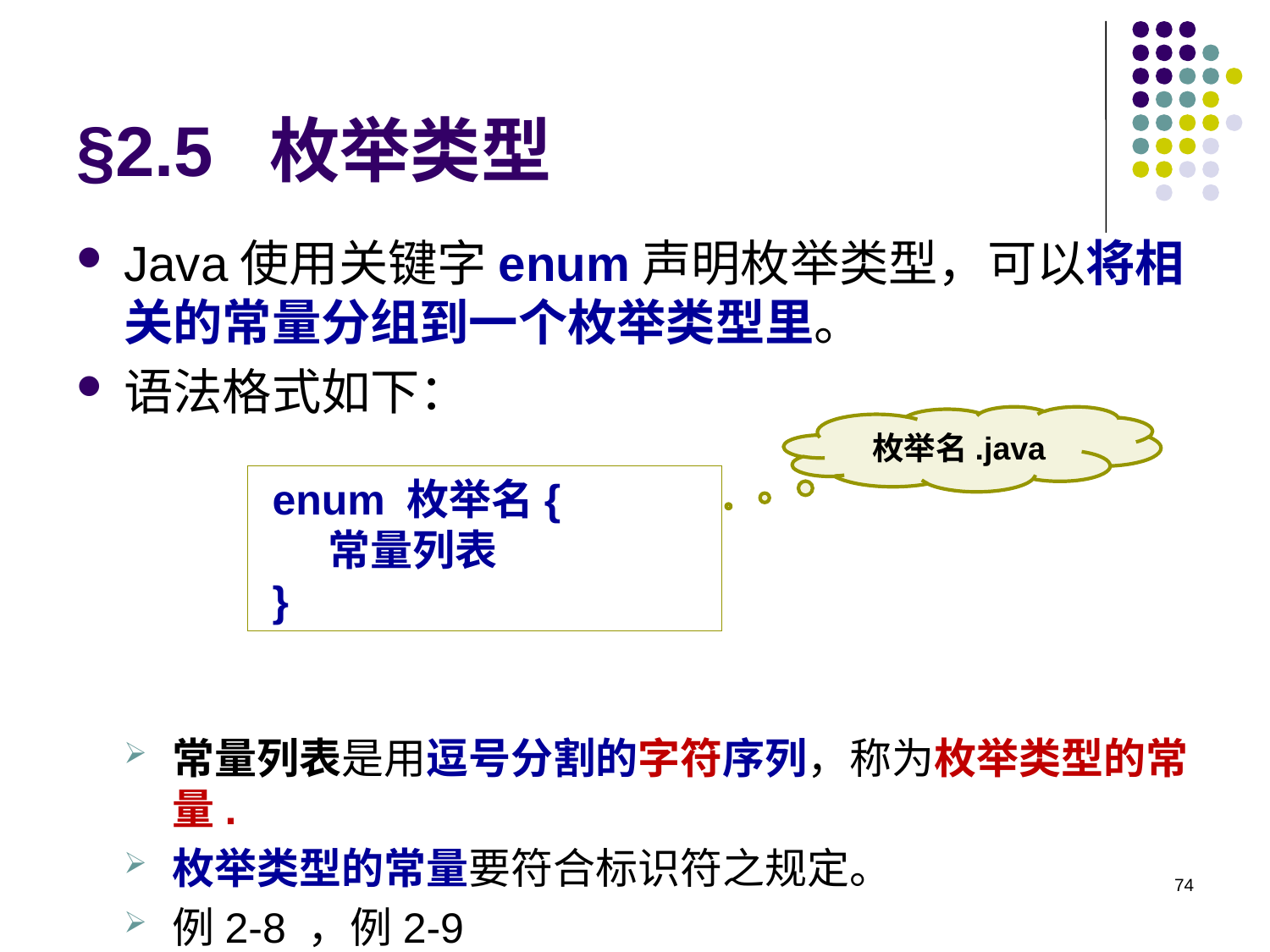

# §2.5  枚举类型
Java使用关键字enum声明枚举类型，可以将相关的常量分组到一个枚举类型里。
语法格式如下：

常量列表是用逗号分割的字符序列，称为枚举类型的常量.
枚举类型的常量要符合标识符之规定。
例2-8 ，例2-9
枚举名.java
 enum 枚举名{
      常量列表
 }
74